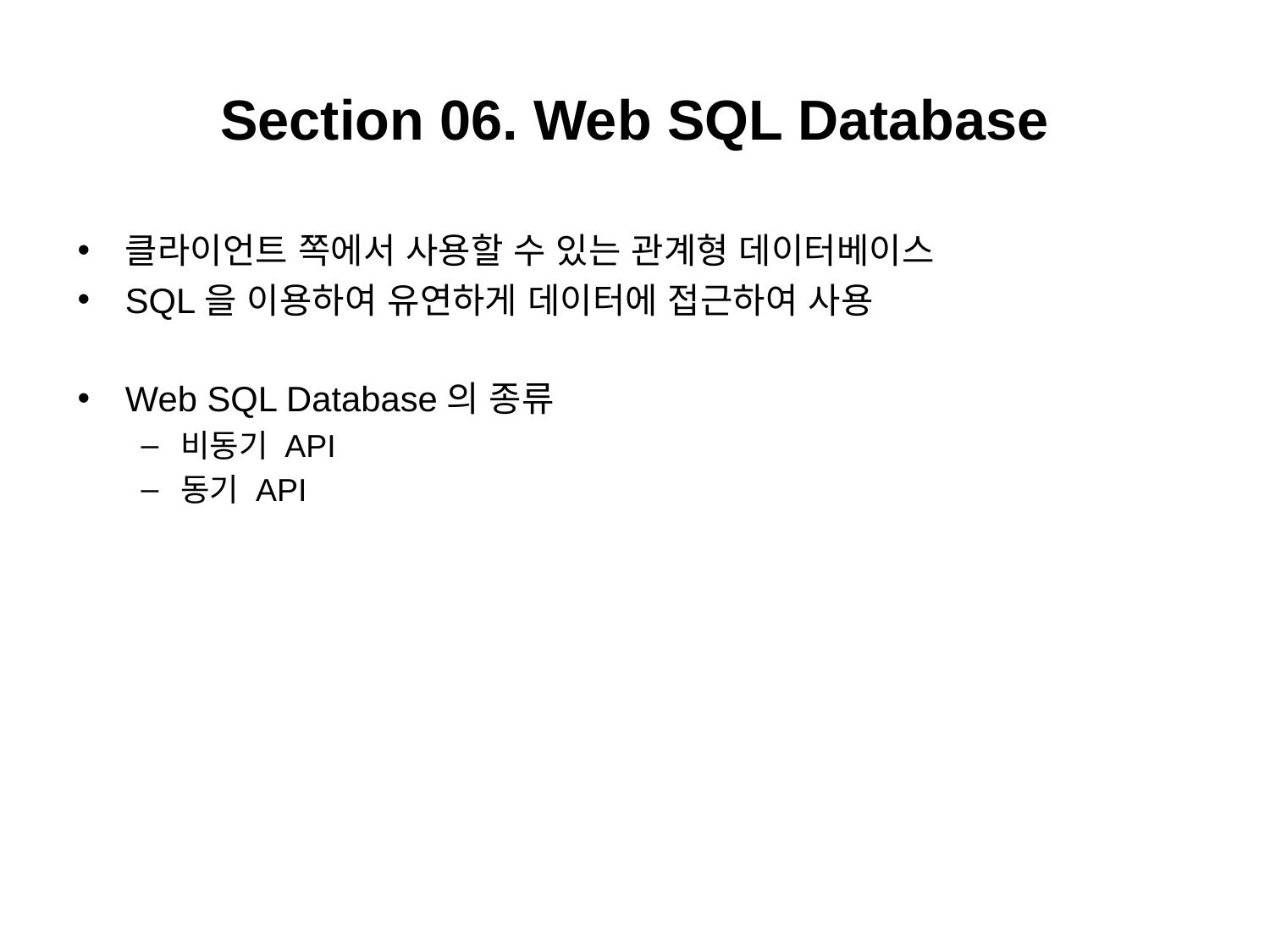

# Section 06. Web SQL Database
클라이언트 쪽에서 사용할 수 있는 관계형 데이터베이스
SQL을 이용하여 유연하게 데이터에 접근하여 사용

Web SQL Database의 종류
비동기 API
동기 API